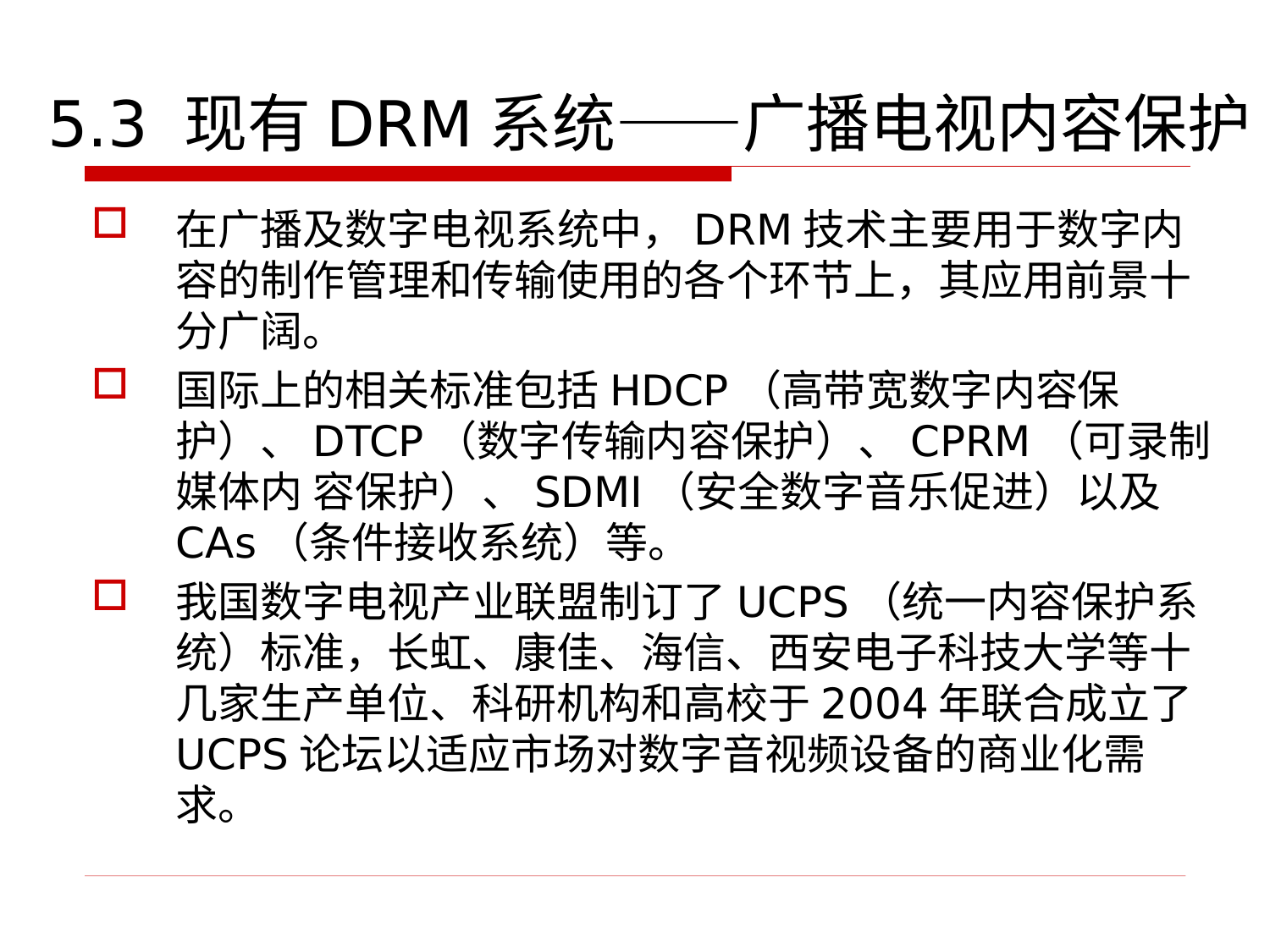

# 5.3 现有DRM系统——广播电视内容保护
在广播及数字电视系统中，DRM技术主要用于数字内 容的制作管理和传输使用的各个环节上，其应用前景十分广阔。
国际上的相关标准包括HDCP（高带宽数字内容保护）、DTCP（数字传输内容保护）、CPRM（可录制媒体内 容保护）、SDMI（安全数字音乐促进）以及CAs（条件接收系统）等。
我国数字电视产业联盟制订了UCPS（统一内容保护系统）标准，长虹、康佳、海信、西安电子科技大学等十几家生产单位、科研机构和高校于2004年联合成立了 UCPS论坛以适应市场对数字音视频设备的商业化需求。